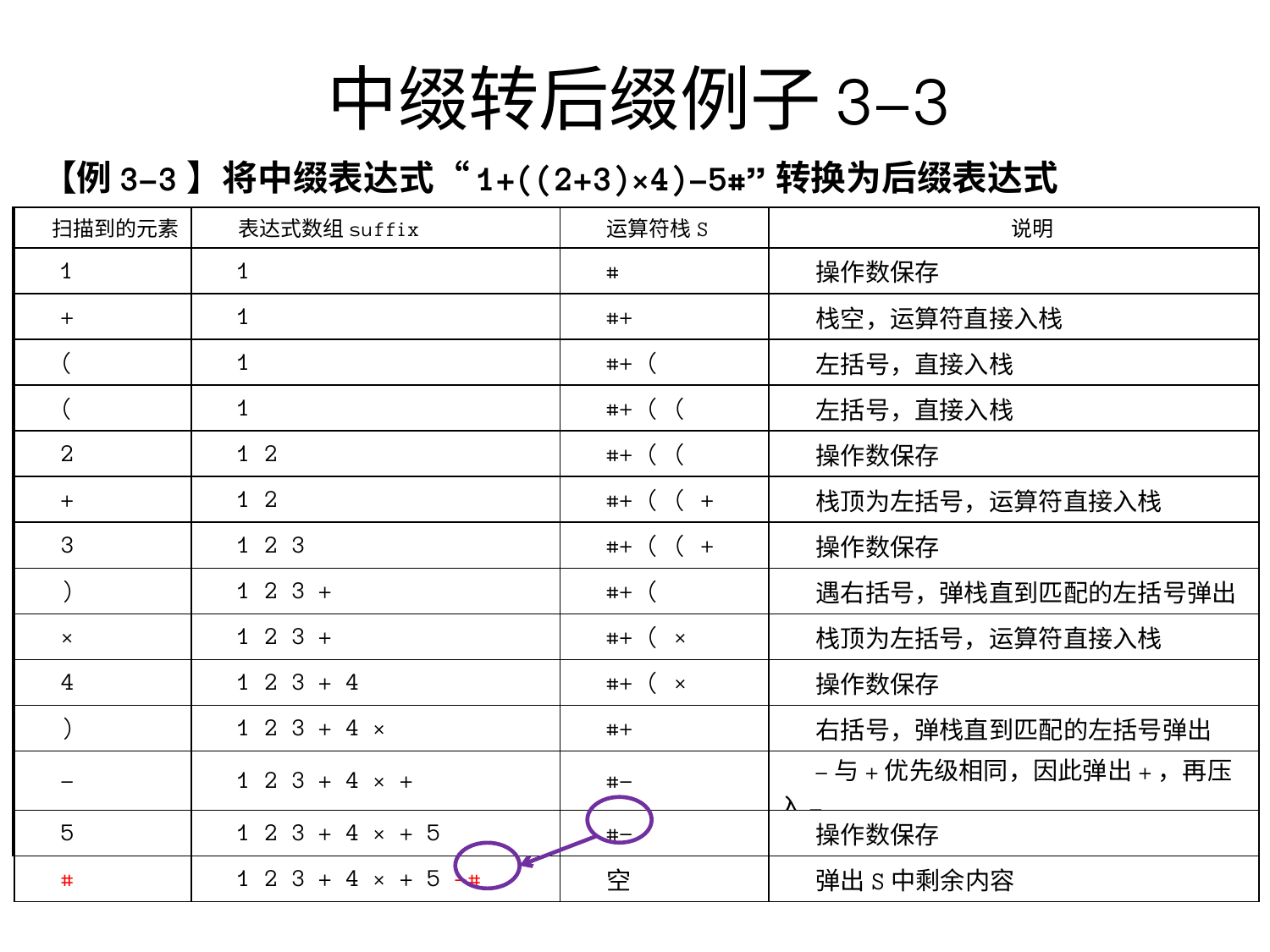

# 中缀转后缀例子3-3
【例3-3】将中缀表达式“1+((2+3)×4)-5#”转换为后缀表达式
| 扫描到的元素 | 表达式数组suffix | 运算符栈S | 说明 |
| --- | --- | --- | --- |
| 1 | 1 | # | 操作数保存 |
| + | 1 | #+ | 栈空，运算符直接入栈 |
| ( | 1 | #+ ( | 左括号，直接入栈 |
| ( | 1 | #+ ( ( | 左括号，直接入栈 |
| 2 | 1 2 | #+ ( ( | 操作数保存 |
| + | 1 2 | #+ ( ( + | 栈顶为左括号，运算符直接入栈 |
| 3 | 1 2 3 | #+ ( ( + | 操作数保存 |
| ) | 1 2 3 + | #+ ( | 遇右括号，弹栈直到匹配的左括号弹出 |
| × | 1 2 3 + | #+ ( × | 栈顶为左括号，运算符直接入栈 |
| 4 | 1 2 3 + 4 | #+ ( × | 操作数保存 |
| ) | 1 2 3 + 4 × | #+ | 右括号，弹栈直到匹配的左括号弹出 |
| 扫描到的元素 | 表达式数组suffix | 运算符栈S | 说明 |
| --- | --- | --- | --- |
| 1 | 1 | # | 操作数保存 |
| + | 1 | #+ | 栈空，运算符直接入栈 |
| ( | 1 | #+ ( | 左括号，直接入栈 |
| ( | 1 | #+ ( ( | 左括号，直接入栈 |
| 2 | 1 2 | #+ ( ( | 操作数保存 |
| + | 1 2 | #+ ( ( + | 栈顶为左括号，运算符直接入栈 |
| 3 | 1 2 3 | #+ ( ( + | 操作数保存 |
| ) | 1 2 3 + | #+ ( | 遇右括号，弹栈直到匹配的左括号弹出 |
| × | 1 2 3 + | #+ ( × | 栈顶为左括号，运算符直接入栈 |
| 4 | 1 2 3 + 4 | #+ ( × | 操作数保存 |
| ) | 1 2 3 + 4 × | #+ | 右括号，弹栈直到匹配的左括号弹出 |
| - | 1 2 3 + 4 × + | #- | -与+优先级相同，因此弹出+，再压入- |
| 5 | 1 2 3 + 4 × + 5 | #- | 操作数保存 |
| 扫描到的元素 | 表达式数组suffix | 运算符栈S | 说明 |
| --- | --- | --- | --- |
| 1 | 1 | # | 操作数保存 |
| + | 1 | #+ | 栈空，运算符直接入栈 |
| ( | 1 | #+ ( | 左括号，直接入栈 |
| ( | 1 | #+ ( ( | 左括号，直接入栈 |
| 2 | 1 2 | #+ ( ( | 操作数保存 |
| + | 1 2 | #+ ( ( + | 栈顶为左括号，运算符直接入栈 |
| 3 | 1 2 3 | #+ ( ( + | 操作数保存 |
| ) | 1 2 3 + | #+ ( | 遇右括号，弹栈直到匹配的左括号弹出 |
| × | 1 2 3 + | #+ ( × | 栈顶为左括号，运算符直接入栈 |
| 4 | 1 2 3 + 4 | #+ ( × | 操作数保存 |
| 扫描到的元素 | 表达式数组suffix | 运算符栈S | 说明 |
| --- | --- | --- | --- |
| 1 | 1 | # | 操作数保存 |
| + | 1 | #+ | 栈空，运算符直接入栈 |
| ( | 1 | #+ ( | 左括号，直接入栈 |
| ( | 1 | #+ ( ( | 左括号，直接入栈 |
| 2 | 1 2 | #+ ( ( | 操作数保存 |
| + | 1 2 | #+ ( ( + | 栈顶为左括号，运算符直接入栈 |
| 3 | 1 2 3 | #+ ( ( + | 操作数保存 |
| ) | 1 2 3 + | #+ ( | 遇右括号，弹栈直到匹配的左括号弹出 |
| × | 1 2 3 + | #+ ( × | 栈顶为左括号，运算符直接入栈 |
| 4 | 1 2 3 + 4 | #+ ( × | 操作数保存 |
| ) | 1 2 3 + 4 × | #+ | 右括号，弹栈直到匹配的左括号弹出 |
| - | 1 2 3 + 4 × + | #- | -与+优先级相同，因此弹出+，再压入- |
| 扫描到的元素 | 表达式数组suffix | 运算符栈S | 说明 |
| --- | --- | --- | --- |
| 1 | 1 | # | 操作数保存 |
| + | 1 | #+ | 栈空，运算符直接入栈 |
| ( | 1 | #+ ( | 左括号，直接入栈 |
| ( | 1 | #+ ( ( | 左括号，直接入栈 |
| 2 | 1 2 | #+ ( ( | 操作数保存 |
| + | 1 2 | #+ ( ( + | 栈顶为左括号，运算符直接入栈 |
| 3 | 1 2 3 | #+ ( ( + | 操作数保存 |
| ) | 1 2 3 + | #+ ( | 遇右括号，弹栈直到匹配的左括号弹出 |
| × | 1 2 3 + | #+ ( × | 栈顶为左括号，运算符直接入栈 |
| 4 | 1 2 3 + 4 | #+ ( × | 操作数保存 |
| ) | 1 2 3 + 4 × | #+ | 右括号，弹栈直到匹配的左括号弹出 |
| - | 1 2 3 + 4 × + | #- | -与+优先级相同，因此弹出+，再压入- |
| 5 | 1 2 3 + 4 × + 5 | #- | 操作数保存 |
| # | 1 2 3 + 4 × + 5 -# | 空 | 弹出S中剩余内容 |
| 扫描到的元素 | 表达式数组suffix | 运算符栈S | 说明 |
| --- | --- | --- | --- |
| 1 | 1 | # | 操作数保存 |
| + | 1 | #+ | 栈空，运算符直接入栈 |
| 扫描到的元素 | 表达式数组suffix | 运算符栈S | 说明 |
| --- | --- | --- | --- |
| 1 | 1 | # | 操作数保存 |
| + | 1 | #+ | 栈空，运算符直接入栈 |
| ( | 1 | #+ ( | 左括号，直接入栈 |
| 扫描到的元素 | 表达式数组suffix | 运算符栈S | 说明 |
| --- | --- | --- | --- |
| 1 | 1 | # | 操作数保存 |
| + | 1 | #+ | 栈空，运算符直接入栈 |
| ( | 1 | #+ ( | 左括号，直接入栈 |
| ( | 1 | #+ ( ( | 左括号，直接入栈 |
| 扫描到的元素 | 表达式数组suffix | 运算符栈S | 说明 |
| --- | --- | --- | --- |
| 1 | 1 | # | 操作数保存 |
| 扫描到的元素 | 表达式数组suffix | 运算符栈S | 说明 |
| --- | --- | --- | --- |
| 1 | 1 | # | 操作数保存 |
| + | 1 | #+ | 栈空，运算符直接入栈 |
| ( | 1 | #+ ( | 左括号，直接入栈 |
| ( | 1 | #+ ( ( | 左括号，直接入栈 |
| 2 | 1 2 | #+ ( ( | 操作数保存 |
| 扫描到的元素 | 表达式数组suffix | 运算符栈S | 说明 |
| --- | --- | --- | --- |
| 1 | 1 | # | 操作数保存 |
| + | 1 | #+ | 栈空，运算符直接入栈 |
| ( | 1 | #+ ( | 左括号，直接入栈 |
| ( | 1 | #+ ( ( | 左括号，直接入栈 |
| 2 | 1 2 | #+ ( ( | 操作数保存 |
| + | 1 2 | #+ ( ( + | 栈顶为左括号，运算符直接入栈 |
| 3 | 1 2 3 | #+ ( ( + | 操作数保存 |
| ) | 1 2 3 + | #+ ( | 遇右括号，弹栈直到匹配的左括号弹出 |
| × | 1 2 3 + | #+ ( × | 栈顶为左括号，运算符直接入栈 |
| 扫描到的元素 | 表达式数组suffix | 运算符栈S | 说明 |
| --- | --- | --- | --- |
| 1 | 1 | # | 操作数保存 |
| + | 1 | #+ | 栈空，运算符直接入栈 |
| ( | 1 | #+ ( | 左括号，直接入栈 |
| ( | 1 | #+ ( ( | 左括号，直接入栈 |
| 2 | 1 2 | #+ ( ( | 操作数保存 |
| + | 1 2 | #+ ( ( + | 栈顶为左括号，运算符直接入栈 |
| 扫描到的元素 | 表达式数组suffix | 运算符栈S | 说明 |
| --- | --- | --- | --- |
| 1 | 1 | # | 操作数保存 |
| + | 1 | #+ | 栈空，运算符直接入栈 |
| ( | 1 | #+ ( | 左括号，直接入栈 |
| ( | 1 | #+ ( ( | 左括号，直接入栈 |
| 2 | 1 2 | #+ ( ( | 操作数保存 |
| + | 1 2 | #+ ( ( + | 栈顶为左括号，运算符直接入栈 |
| 3 | 1 2 3 | #+ ( ( + | 操作数保存 |
| 扫描到的元素 | 表达式数组suffix | 运算符栈S | 说明 |
| --- | --- | --- | --- |
| 1 | 1 | # | 操作数保存 |
| + | 1 | #+ | 栈空，运算符直接入栈 |
| ( | 1 | #+ ( | 左括号，直接入栈 |
| ( | 1 | #+ ( ( | 左括号，直接入栈 |
| 2 | 1 2 | #+ ( ( | 操作数保存 |
| + | 1 2 | #+ ( ( + | 栈顶为左括号，运算符直接入栈 |
| 3 | 1 2 3 | #+ ( ( + | 操作数保存 |
| ) | 1 2 3 + | #+ ( | 遇右括号，弹栈直到匹配的左括号弹出 |

66